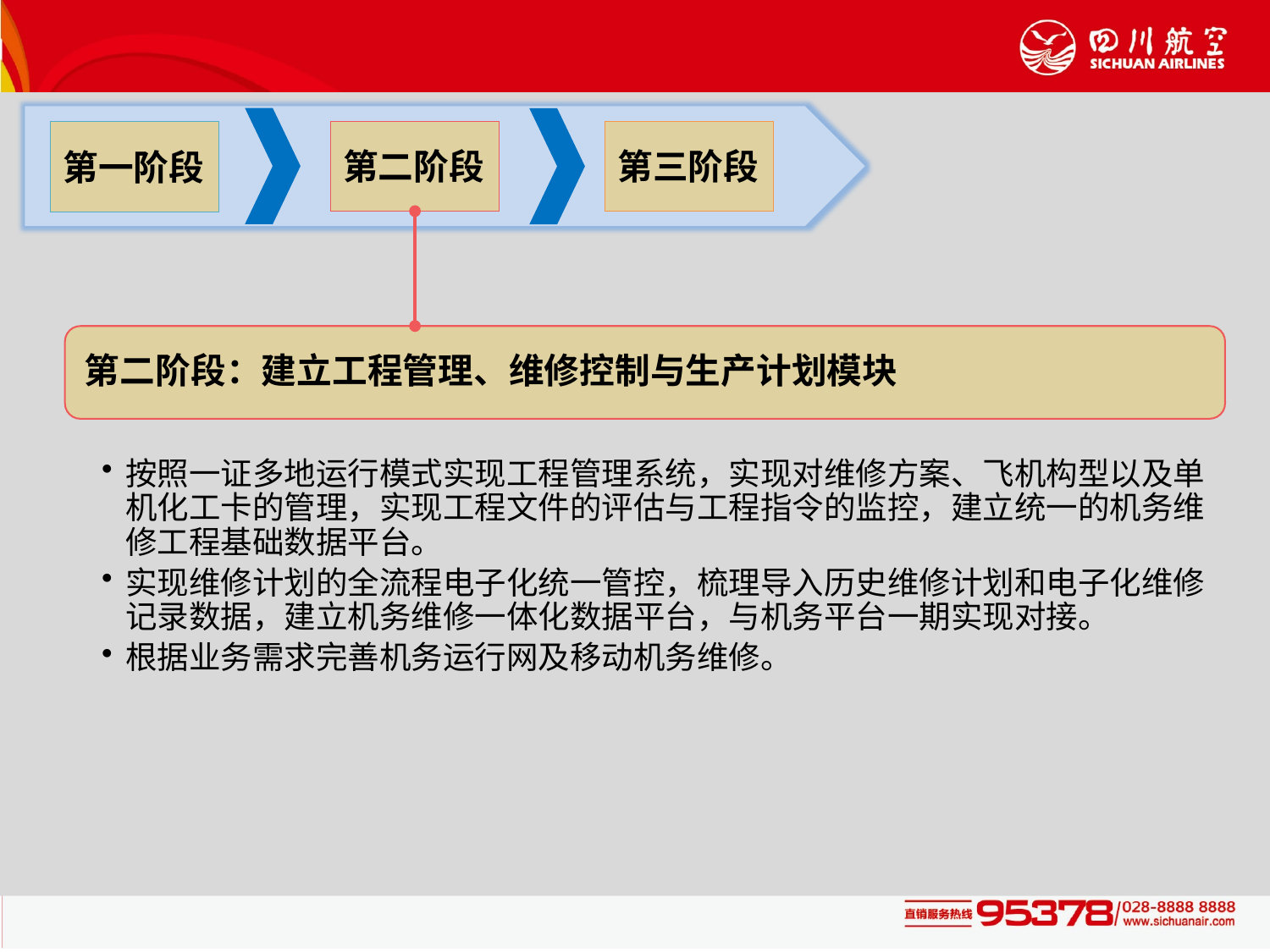

第二阶段
第三阶段
第一阶段
第二阶段：建立工程管理、维修控制与生产计划模块

按照一证多地运行模式实现工程管理系统，实现对维修方案、飞机构型以及单机化工卡的管理，实现工程文件的评估与工程指令的监控，建立统一的机务维修工程基础数据平台。
实现维修计划的全流程电子化统一管控，梳理导入历史维修计划和电子化维修记录数据，建立机务维修一体化数据平台，与机务平台一期实现对接。
根据业务需求完善机务运行网及移动机务维修。